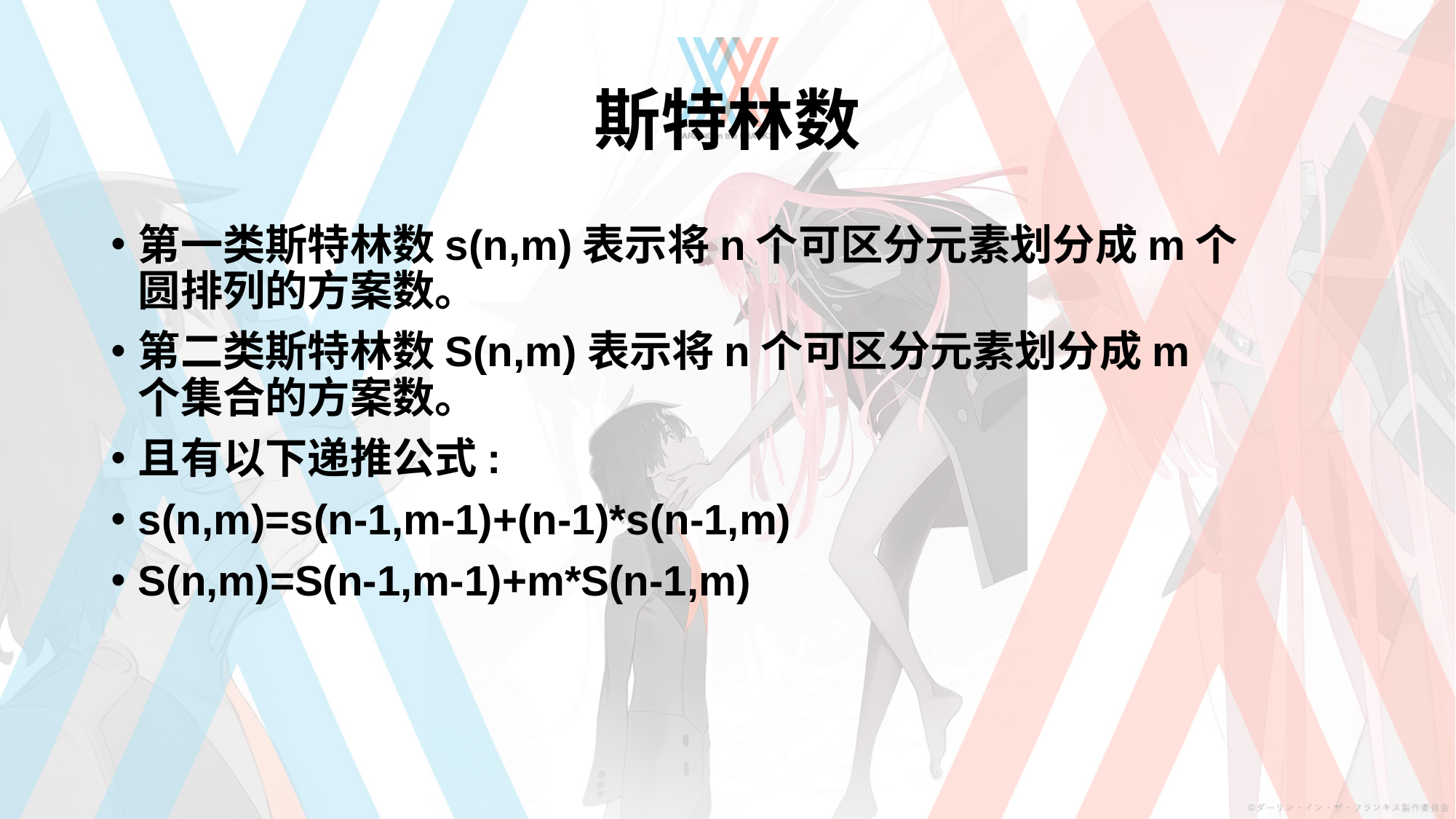

# 斯特林数
第一类斯特林数s(n,m)表示将n个可区分元素划分成m个圆排列的方案数。
第二类斯特林数S(n,m)表示将n个可区分元素划分成m个集合的方案数。
且有以下递推公式:
s(n,m)=s(n-1,m-1)+(n-1)*s(n-1,m)
S(n,m)=S(n-1,m-1)+m*S(n-1,m)